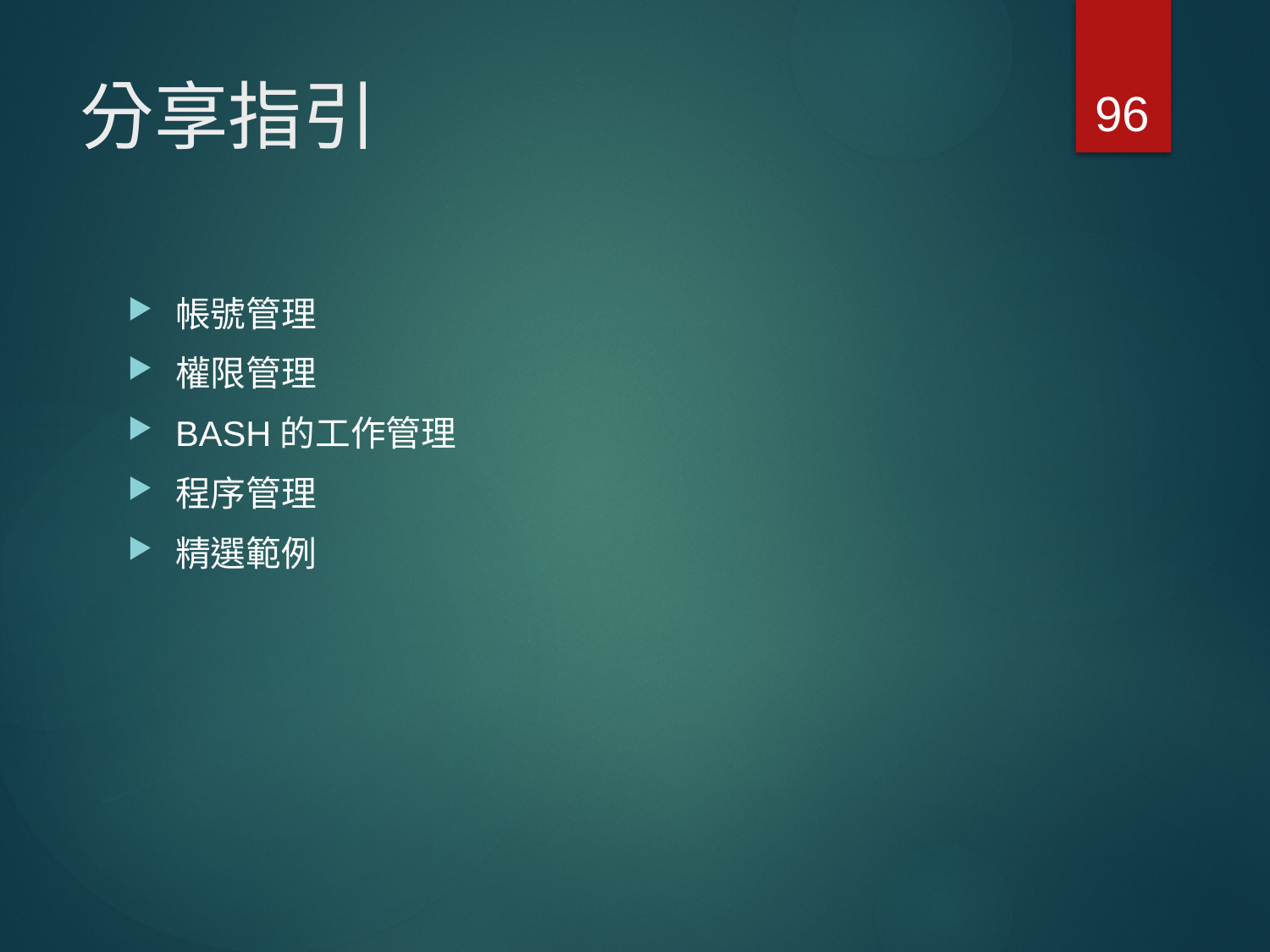

96
# 分享指引
帳號管理
權限管理
BASH的工作管理
程序管理
精選範例